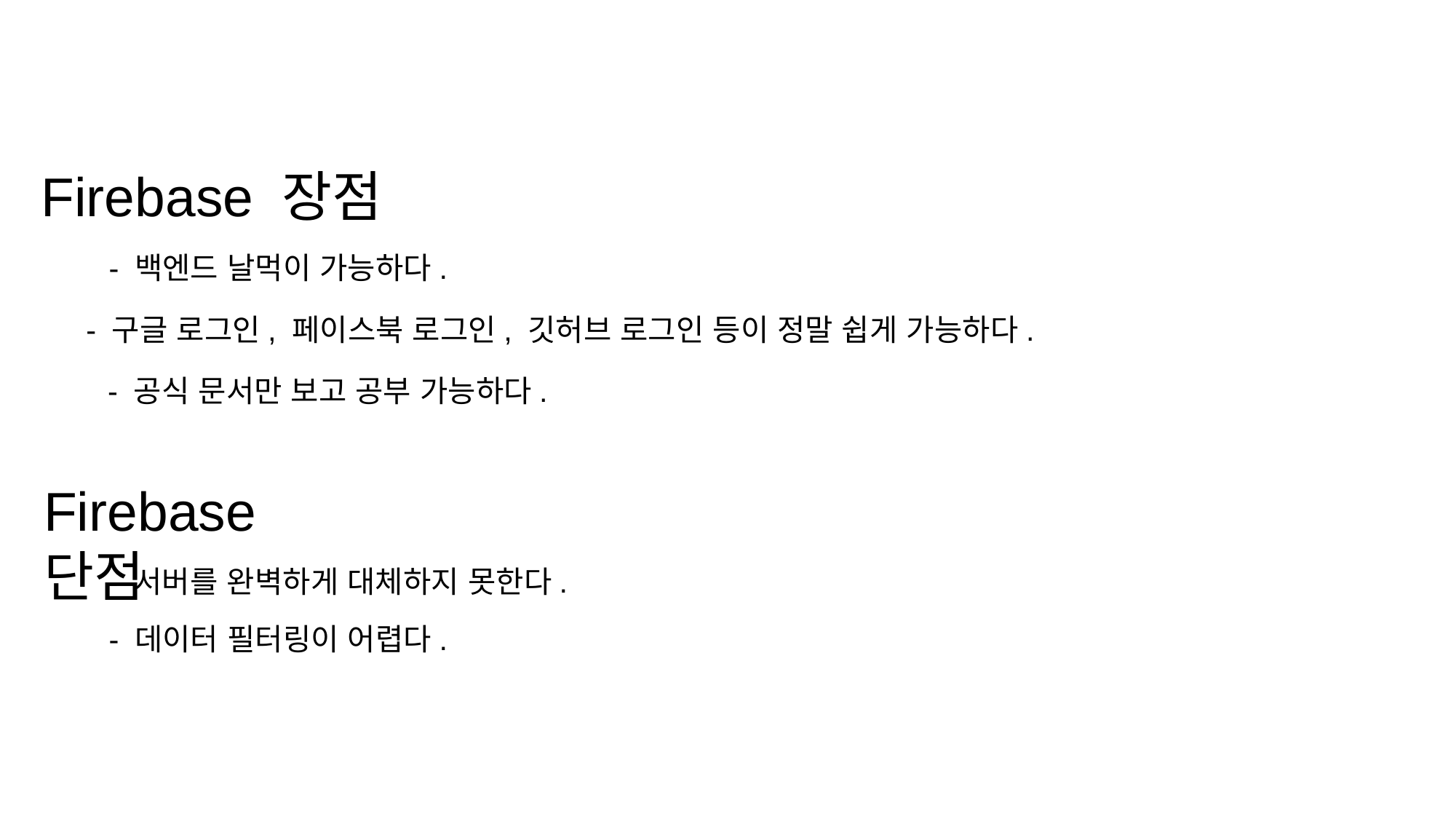

나눔스퀘어OTF ExtraBold
나눔스퀘어OTF Bold
Firebase 장점
나눔스퀘어OTF
- 백엔드 날먹이 가능하다.
나눔스퀘어_ac ExtraBold
- 구글 로그인, 페이스북 로그인, 깃허브 로그인 등이 정말 쉽게 가능하다.
나눔스퀘어_ac Bold
- 공식 문서만 보고 공부 가능하다.
나눔스퀘어_ac
Firebase 단점
나눔스퀘어 ExtraBold
나눔스퀘어 Bold
- 서버를 완벽하게 대체하지 못한다.
나눔스퀘어
- 데이터 필터링이 어렵다.
나눔스퀘어 Light